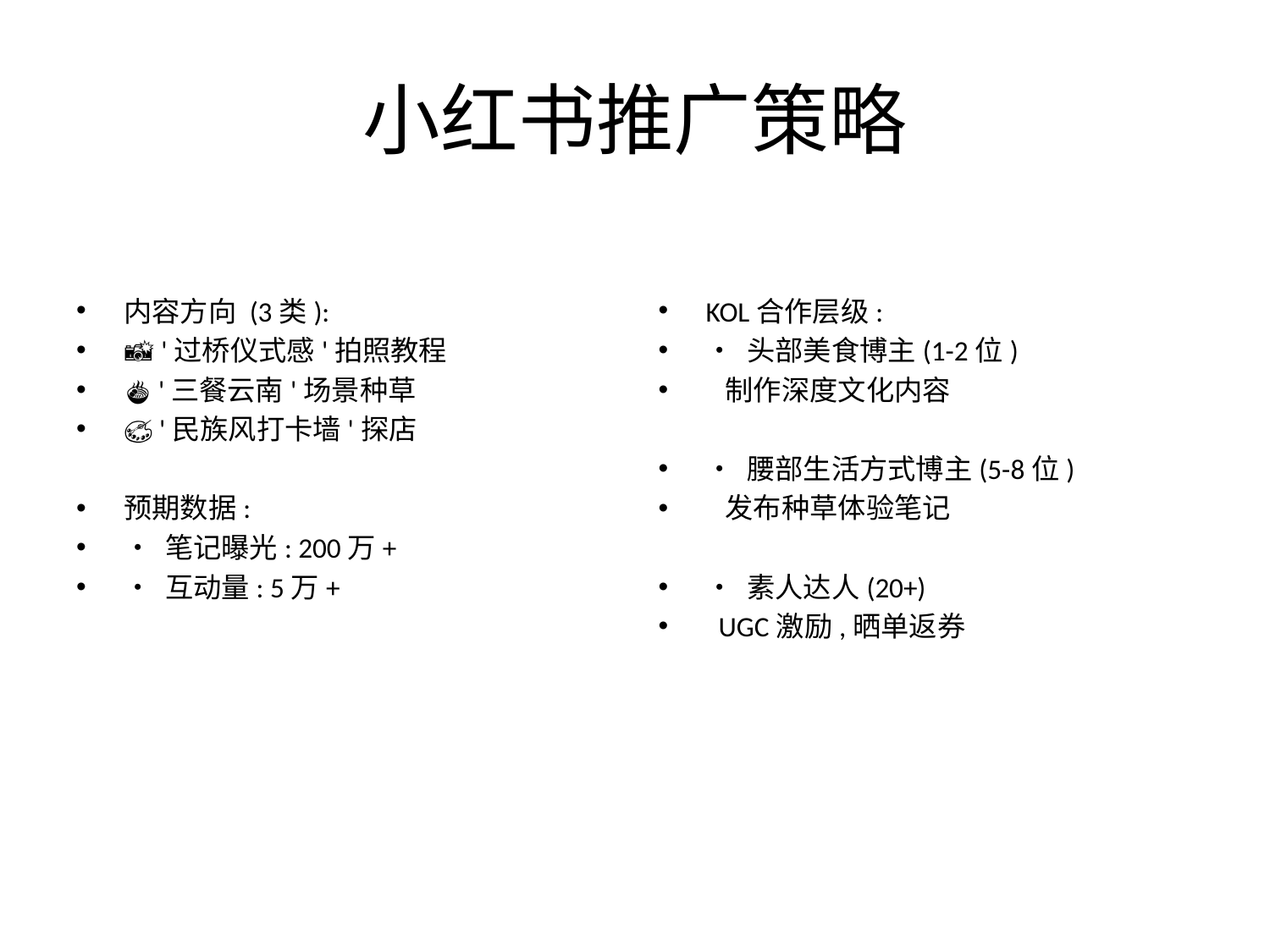

# 小红书推广策略

内容方向 (3类):
📸 '过桥仪式感'拍照教程
🍜 '三餐云南'场景种草
🎨 '民族风打卡墙'探店

预期数据:
• 笔记曝光: 200万+
• 互动量: 5万+

KOL合作层级:
• 头部美食博主(1-2位)
  制作深度文化内容

• 腰部生活方式博主(5-8位)
  发布种草体验笔记

• 素人达人(20+)
  UGC激励,晒单返券